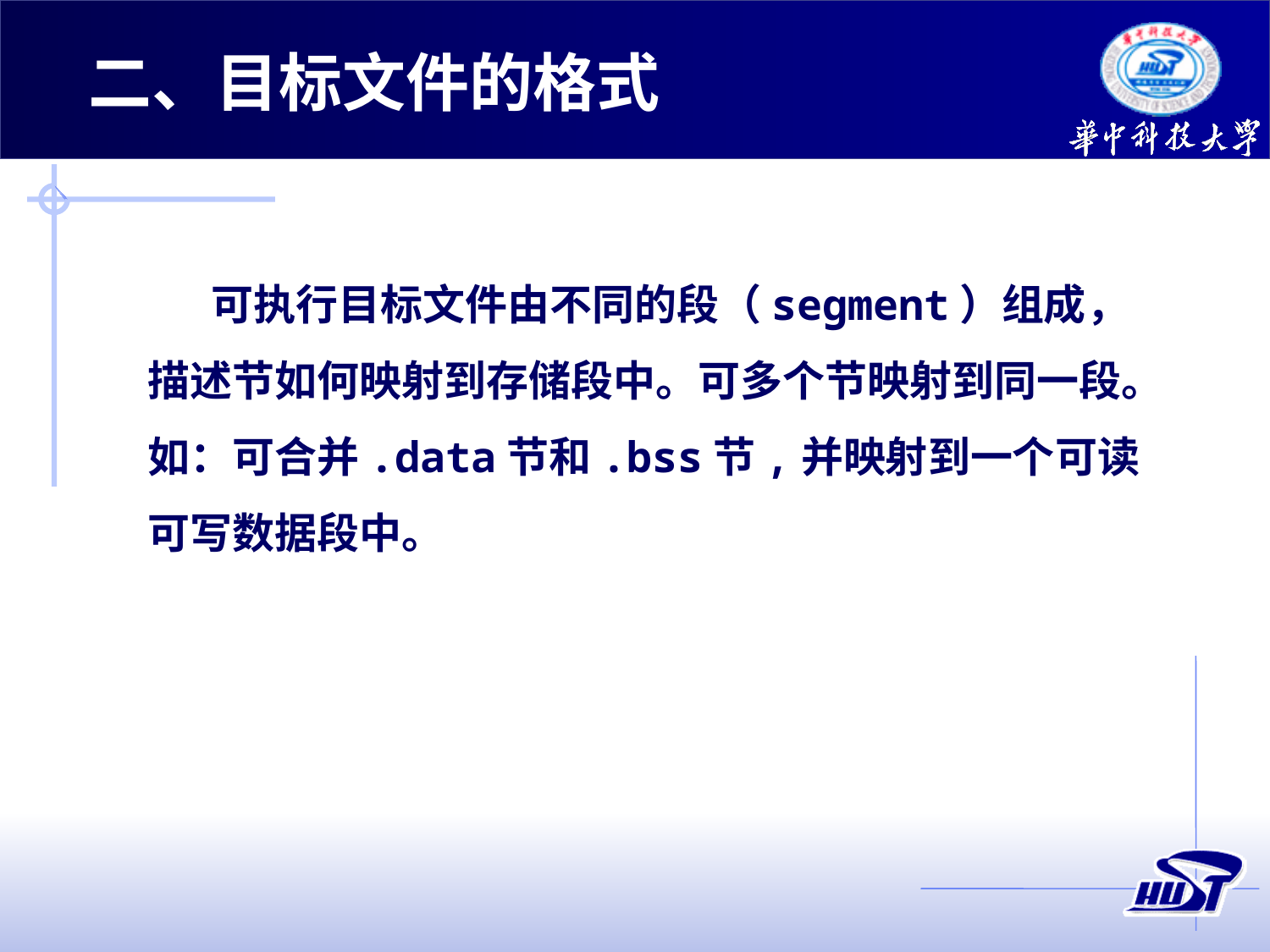

二、目标文件的格式
可执行目标文件由不同的段（segment）组成，描述节如何映射到存储段中。可多个节映射到同一段。如：可合并.data节和.bss节,并映射到一个可读可写数据段中。